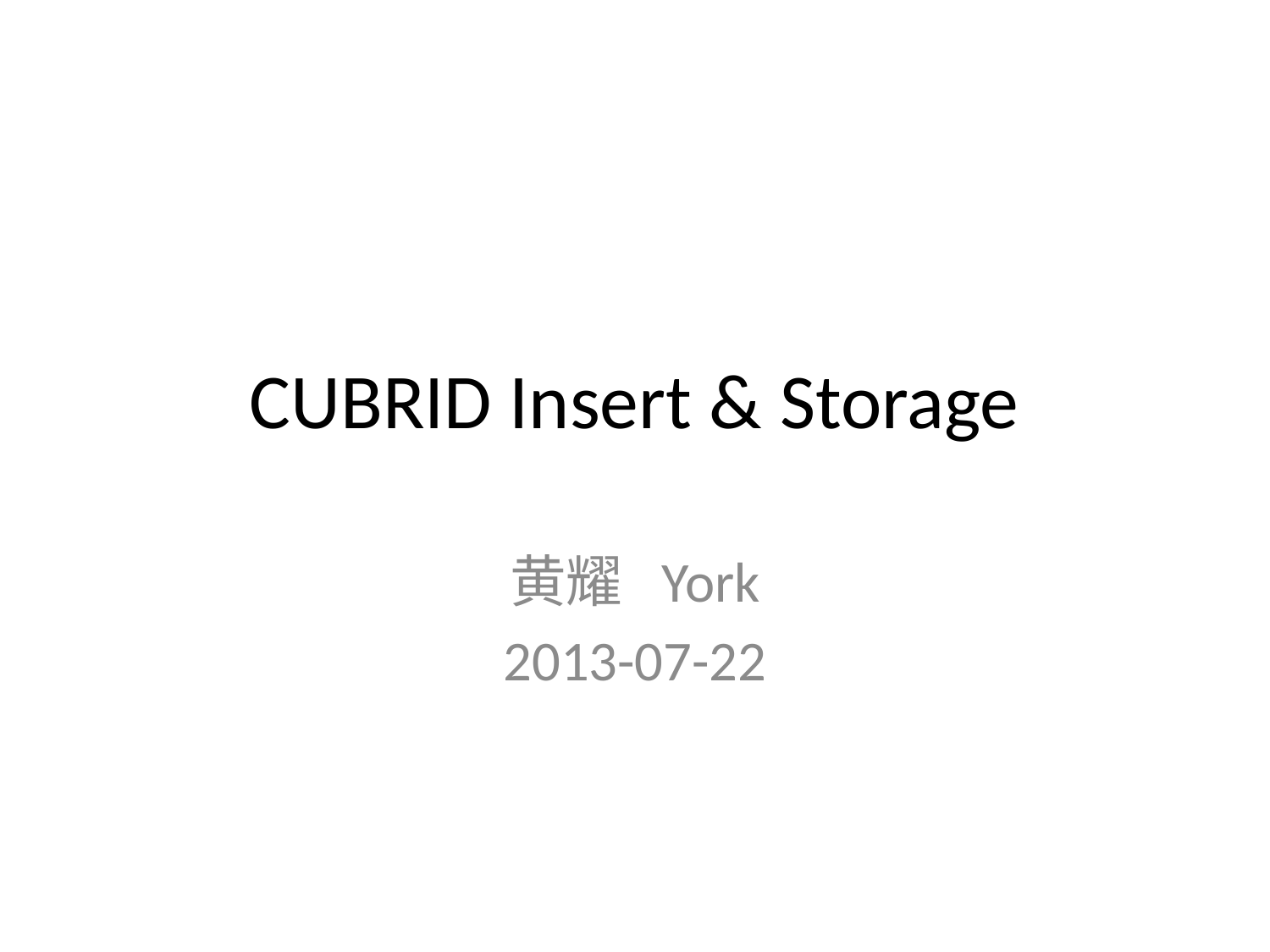

# CUBRID Insert & Storage
黄耀  York
2013-07-22